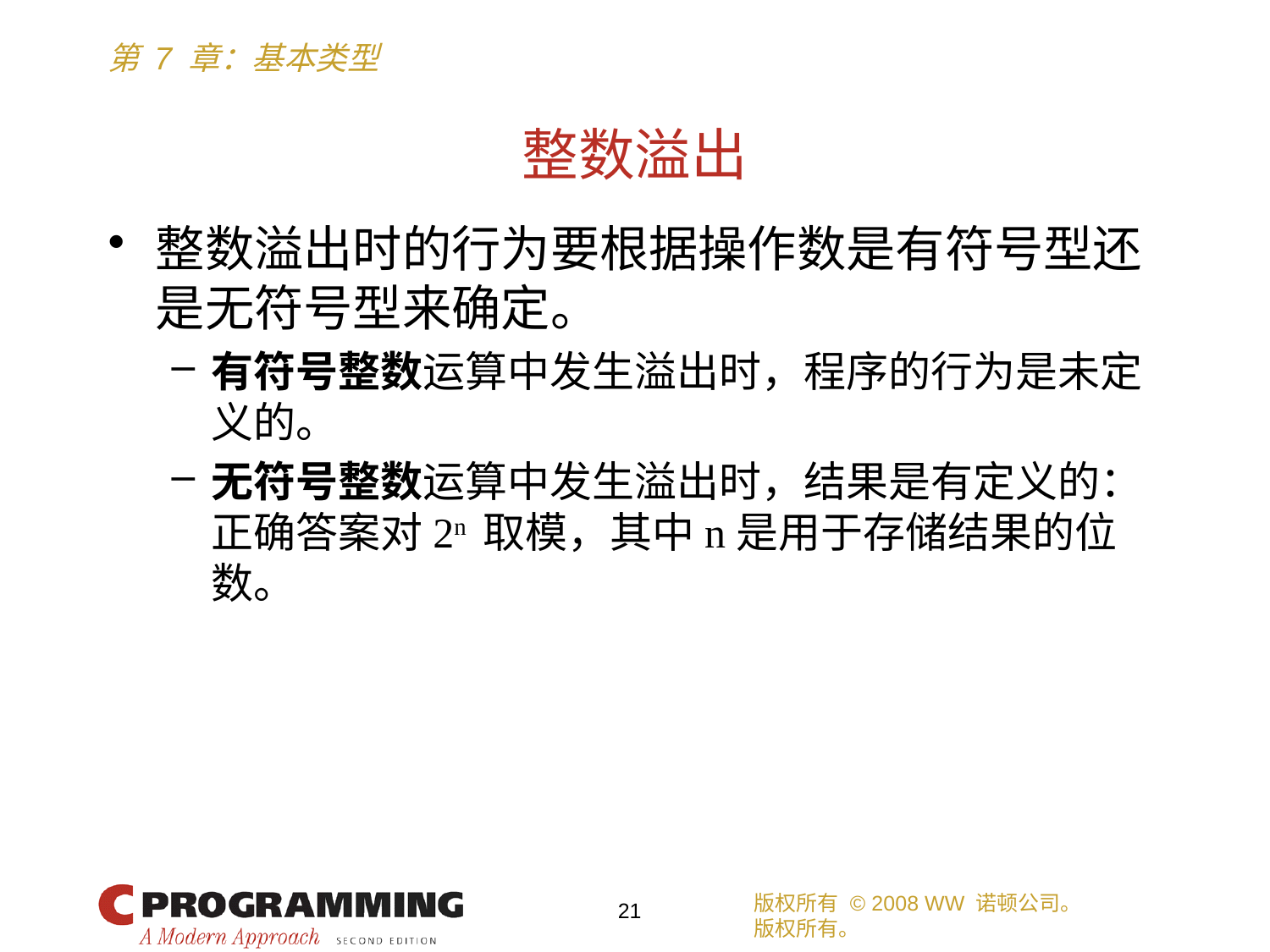

# 整数溢出
整数溢出时的行为要根据操作数是有符号型还是无符号型来确定。
有符号整数运算中发生溢出时，程序的行为是未定义的。
无符号整数运算中发生溢出时，结果是有定义的：正确答案对2n 取模，其中n是用于存储结果的位数。
版权所有 © 2008 WW 诺顿公司。
版权所有。
21